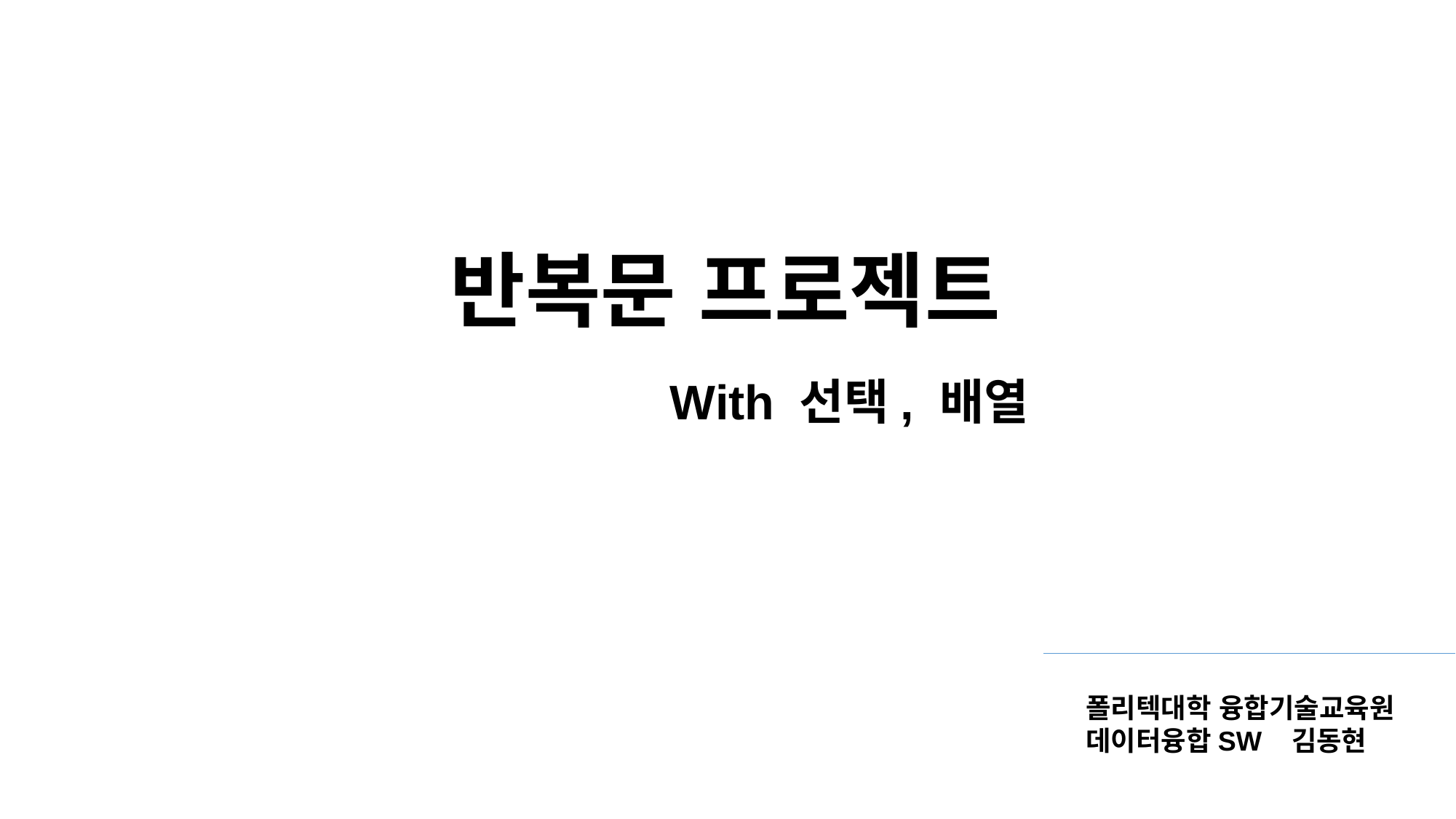

반복문 프로젝트
With 선택, 배열
폴리텍대학 융합기술교육원 데이터융합SW   김동현